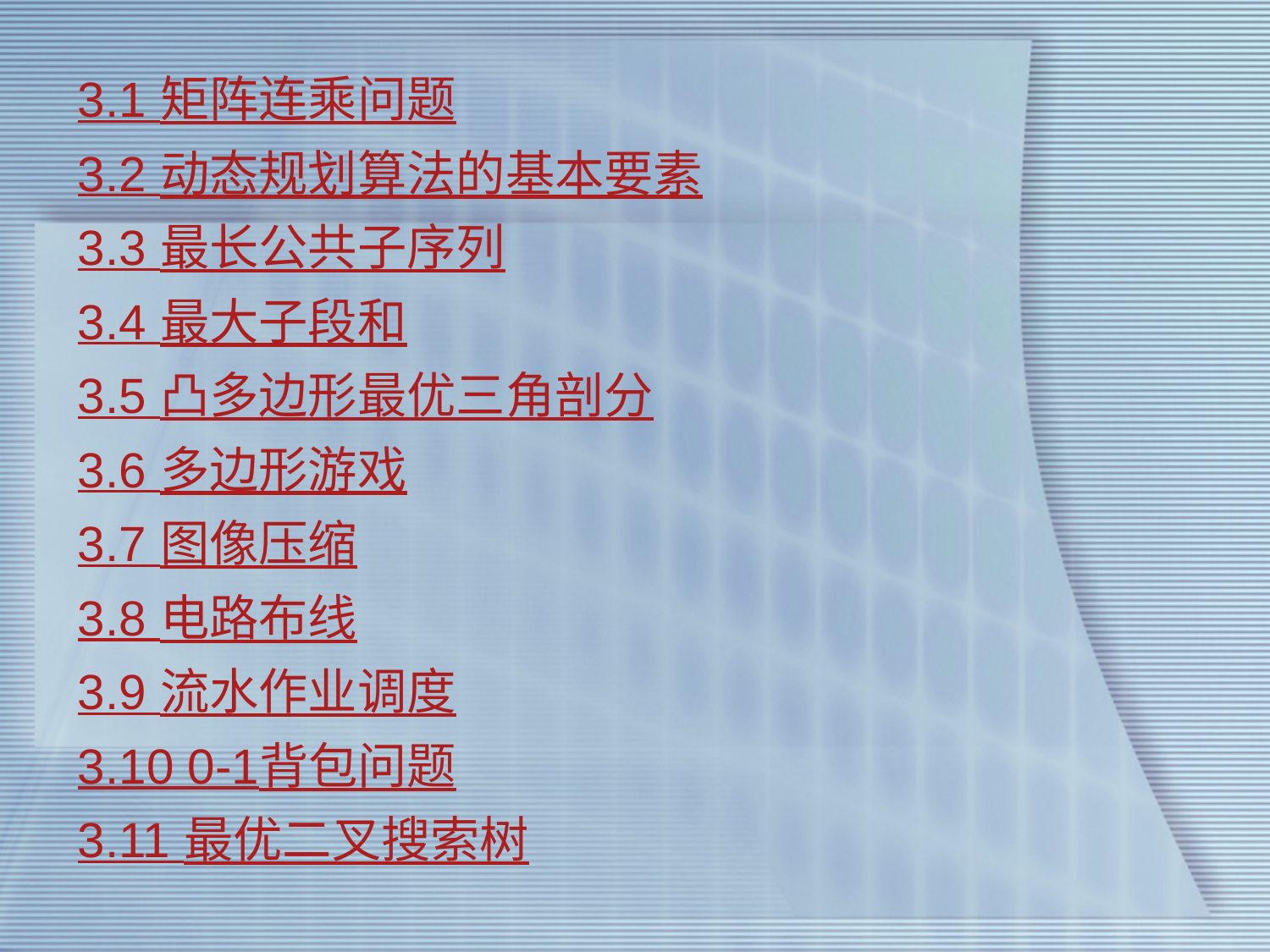

3.1 矩阵连乘问题
3.2 动态规划算法的基本要素
3.3 最长公共子序列
3.4 最大子段和
3.5 凸多边形最优三角剖分
3.6 多边形游戏
3.7 图像压缩
3.8 电路布线
3.9 流水作业调度
3.10 0-1背包问题
3.11 最优二叉搜索树